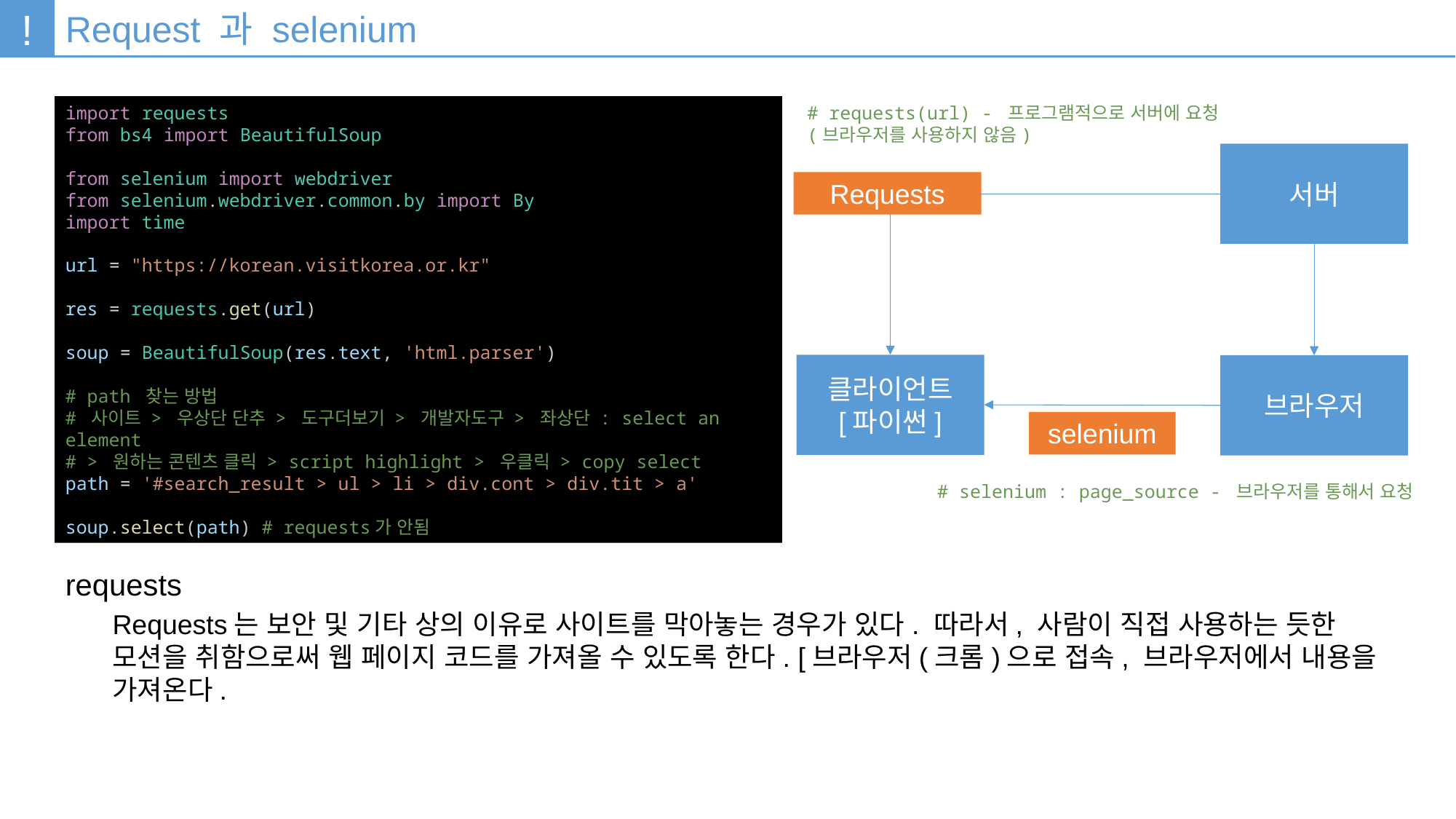

!
Request 과 selenium
import requests
from bs4 import BeautifulSoup
from selenium import webdriver
from selenium.webdriver.common.by import By
import time
url = "https://korean.visitkorea.or.kr"
res = requests.get(url)
soup = BeautifulSoup(res.text, 'html.parser')
# path 찾는 방법
# 사이트 > 우상단 단추 > 도구더보기 > 개발자도구 > 좌상단 : select an element
# > 원하는 콘텐츠 클릭 > script highlight > 우클릭 > copy select
path = '#search_result > ul > li > div.cont > div.tit > a'
soup.select(path) # requests가 안됨
# requests(url) - 프로그램적으로 서버에 요청
(브라우저를 사용하지 않음)
서버
Requests
클라이언트
[파이썬]
브라우저
selenium
# selenium : page_source - 브라우저를 통해서 요청
requests
Requests는 보안 및 기타 상의 이유로 사이트를 막아놓는 경우가 있다. 따라서, 사람이 직접 사용하는 듯한 모션을 취함으로써 웹 페이지 코드를 가져올 수 있도록 한다. [브라우저(크롬)으로 접속, 브라우저에서 내용을 가져온다.